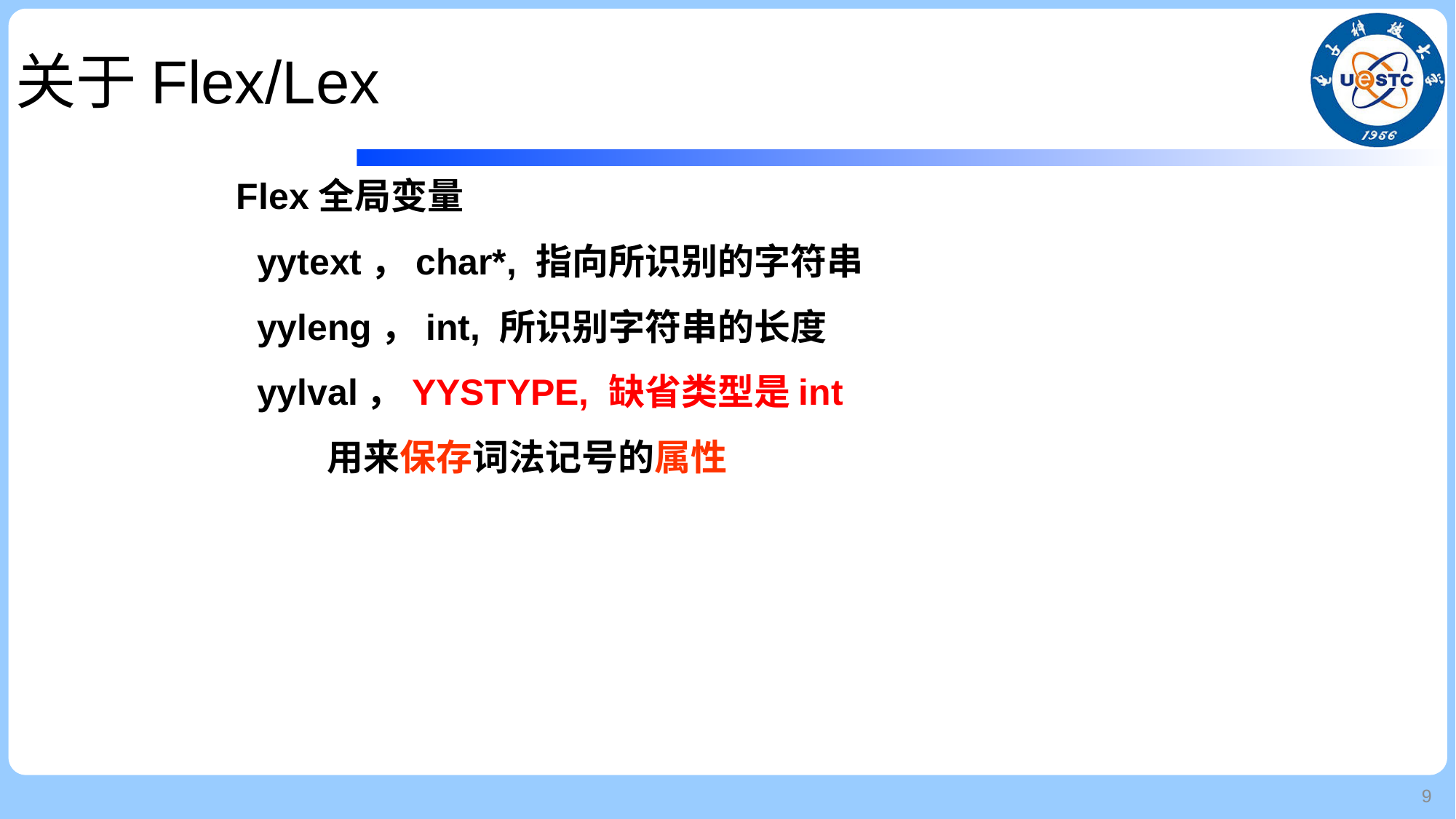

关于Flex/Lex
Flex全局变量
  yytext，char*, 指向所识别的字符串
  yyleng，int, 所识别字符串的长度
  yylval，YYSTYPE, 缺省类型是int
          用来保存词法记号的属性

9